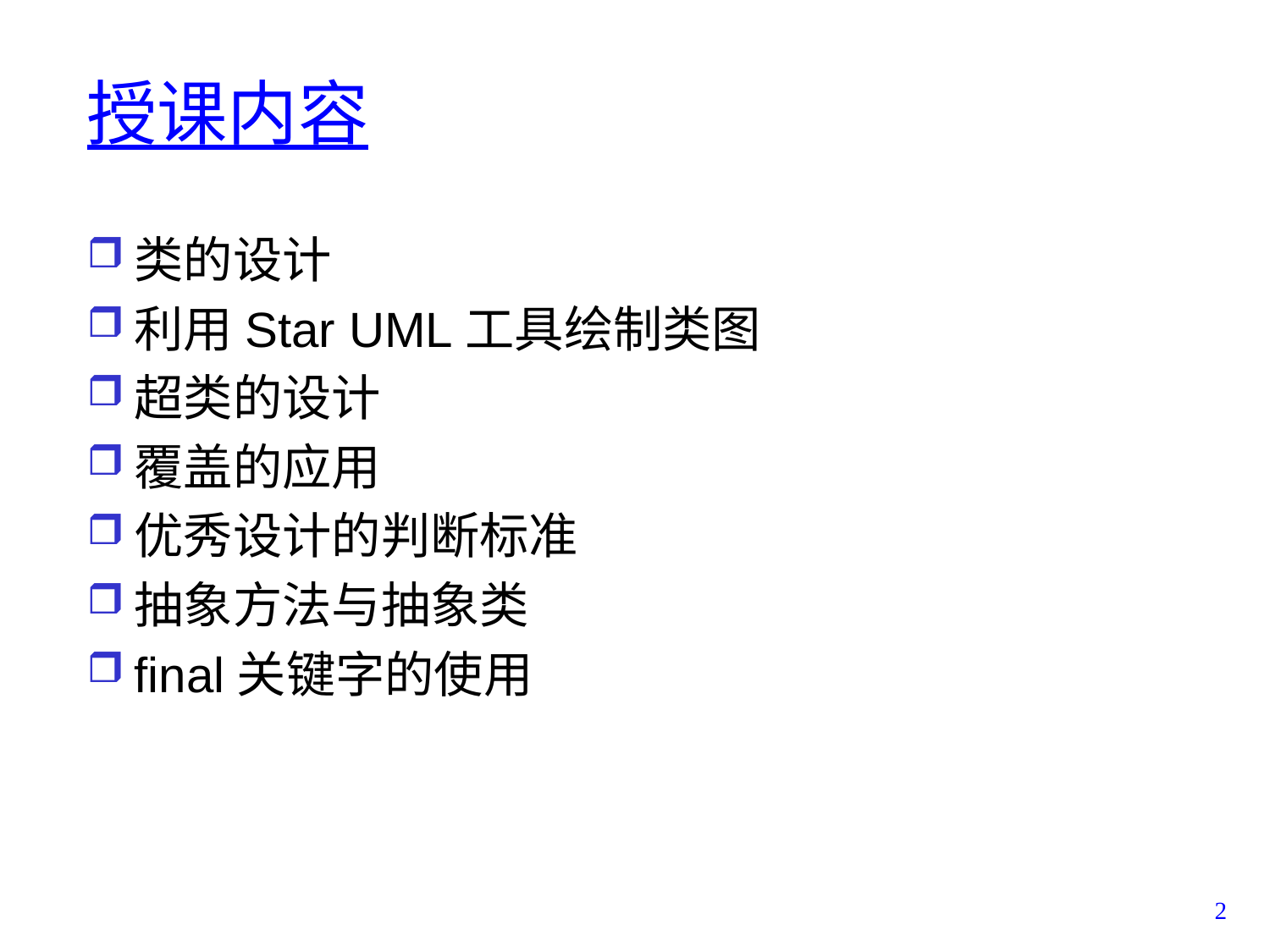

# 授课内容
类的设计
利用Star UML工具绘制类图
超类的设计
覆盖的应用
优秀设计的判断标准
抽象方法与抽象类
final关键字的使用

2